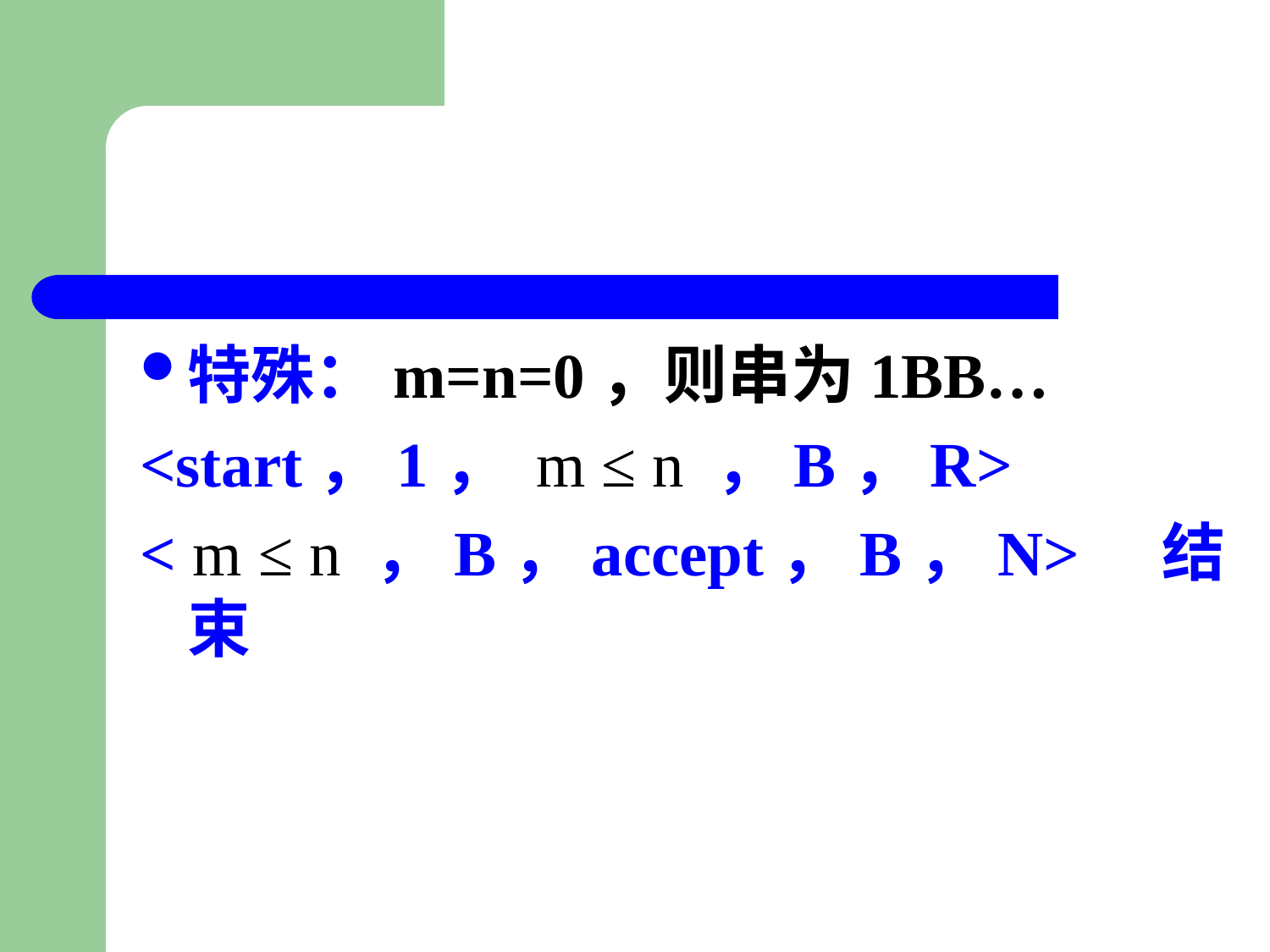

#
特殊：m=n=0，则串为1BB…
<start，1， m ≤ n ，B，R>
< m ≤ n ，B，accept，B，N>    结束